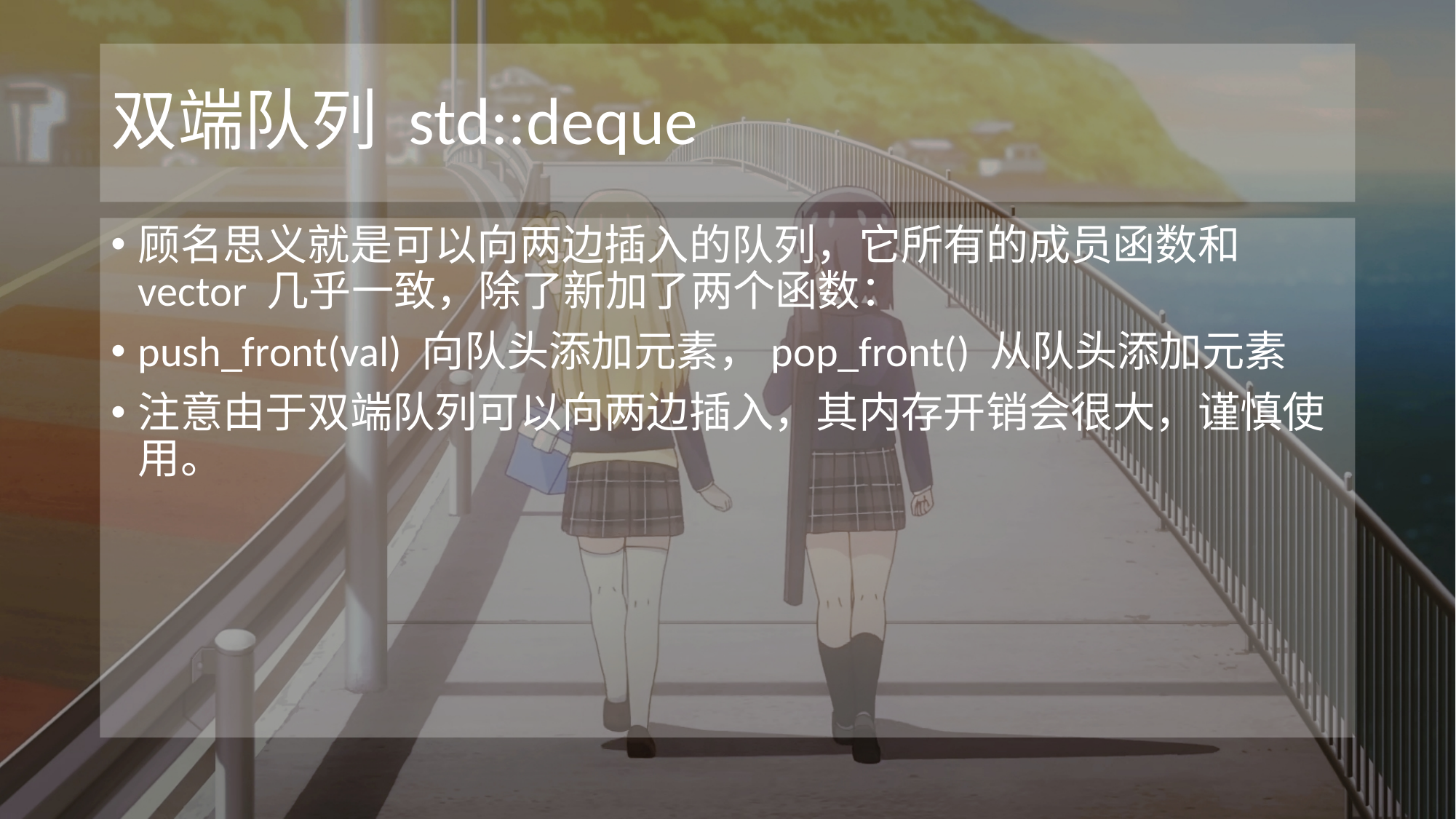

# 双端队列 std::deque
顾名思义就是可以向两边插入的队列，它所有的成员函数和 vector 几乎一致，除了新加了两个函数：
push_front(val) 向队头添加元素，pop_front() 从队头添加元素
注意由于双端队列可以向两边插入，其内存开销会很大，谨慎使用。